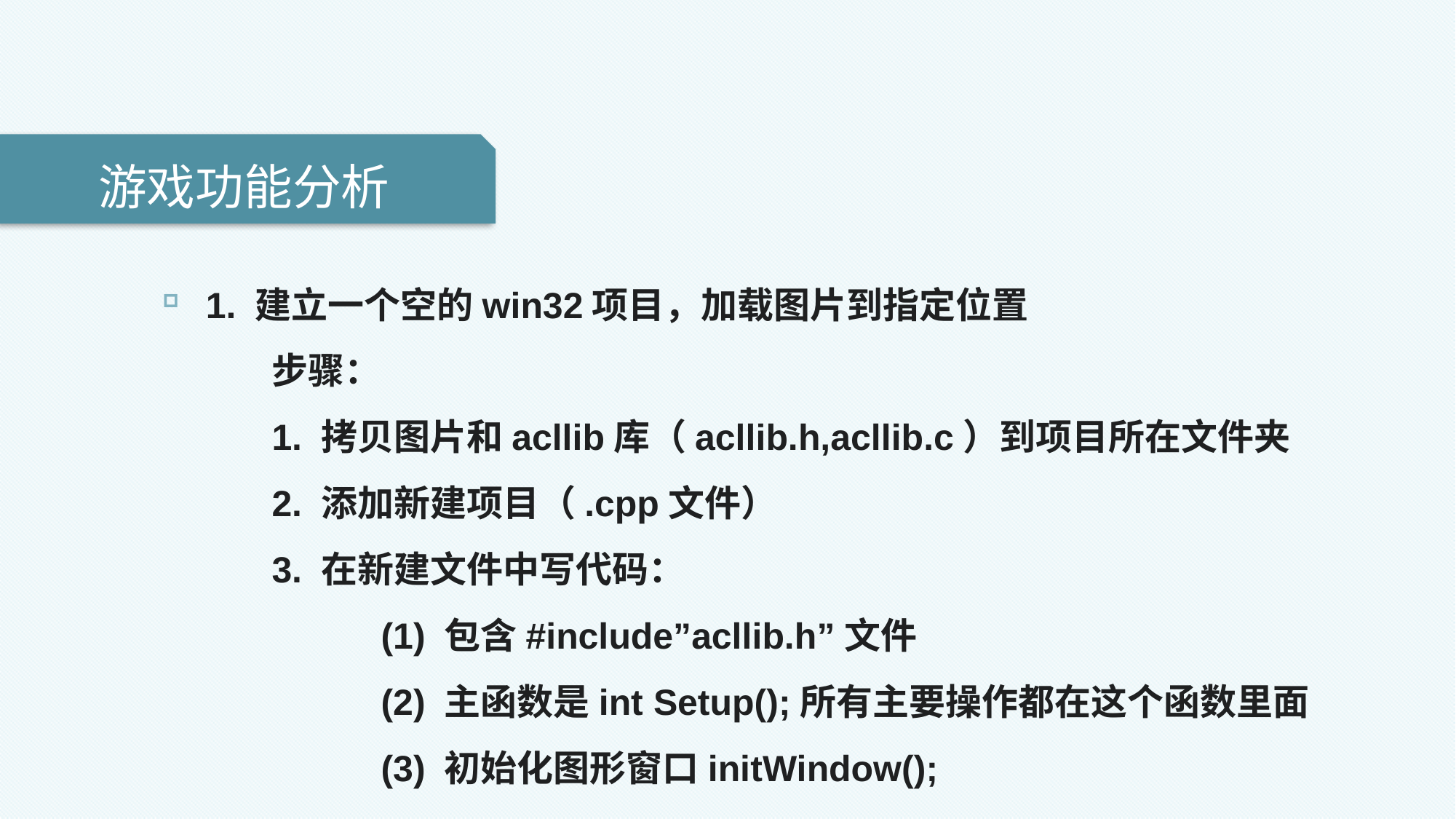

游戏功能分析
1. 建立一个空的win32项目，加载图片到指定位置
	步骤：
	1. 拷贝图片和acllib库（acllib.h,acllib.c）到项目所在文件夹
	2. 添加新建项目（.cpp文件）
	3. 在新建文件中写代码：
		(1) 包含#include”acllib.h”文件
		(2) 主函数是int Setup();所有主要操作都在这个函数里面
		(3) 初始化图形窗口initWindow();